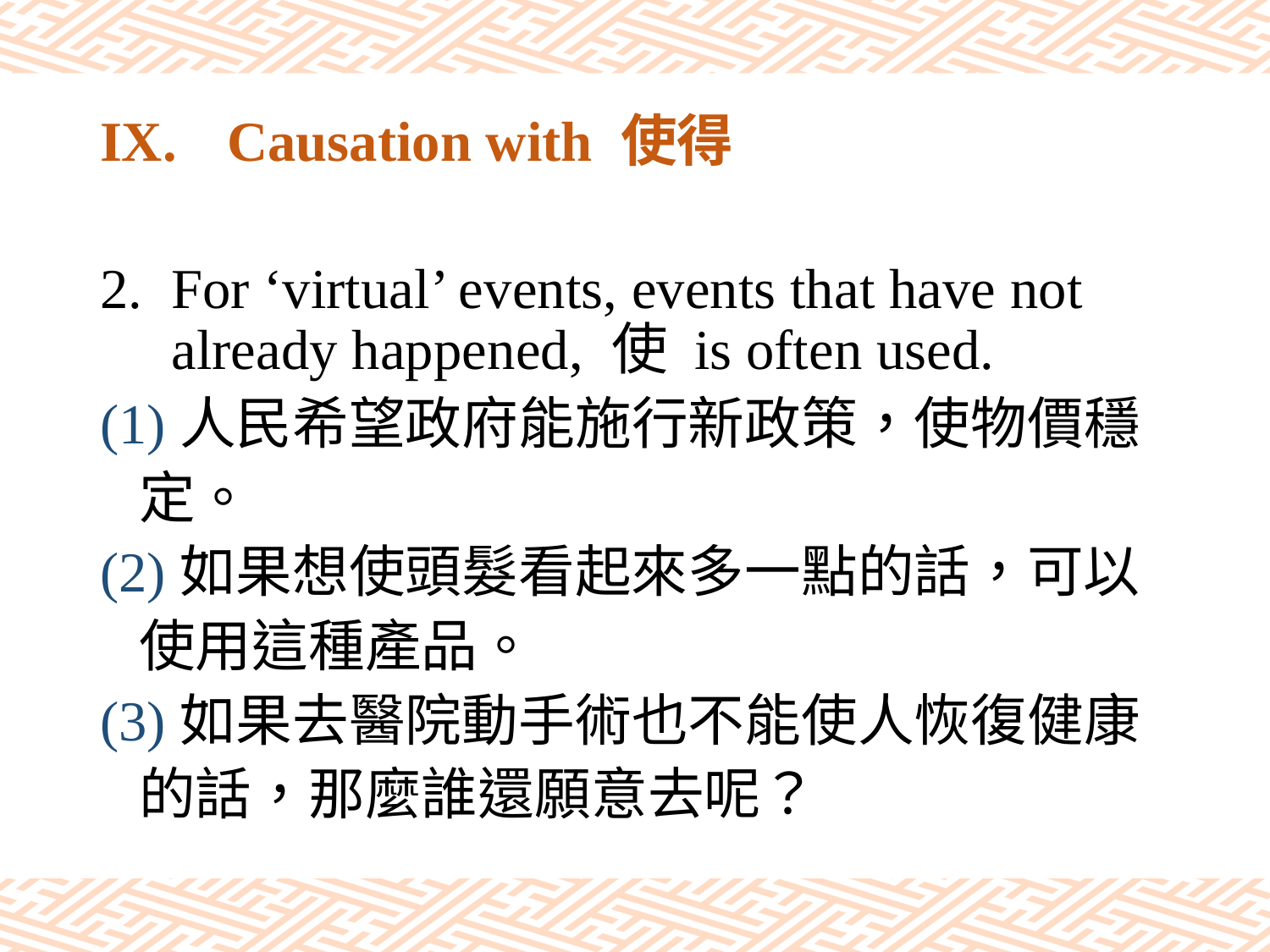

# IX.	Causation with 使得
For ‘virtual’ events, events that have not already happened, 使 is often used.
(1)人民希望政府能施行新政策，使物價穩
  定。
(2)如果想使頭髮看起來多一點的話，可以
  使用這種產品。
(3)如果去醫院動手術也不能使人恢復健康
  的話，那麼誰還願意去呢？